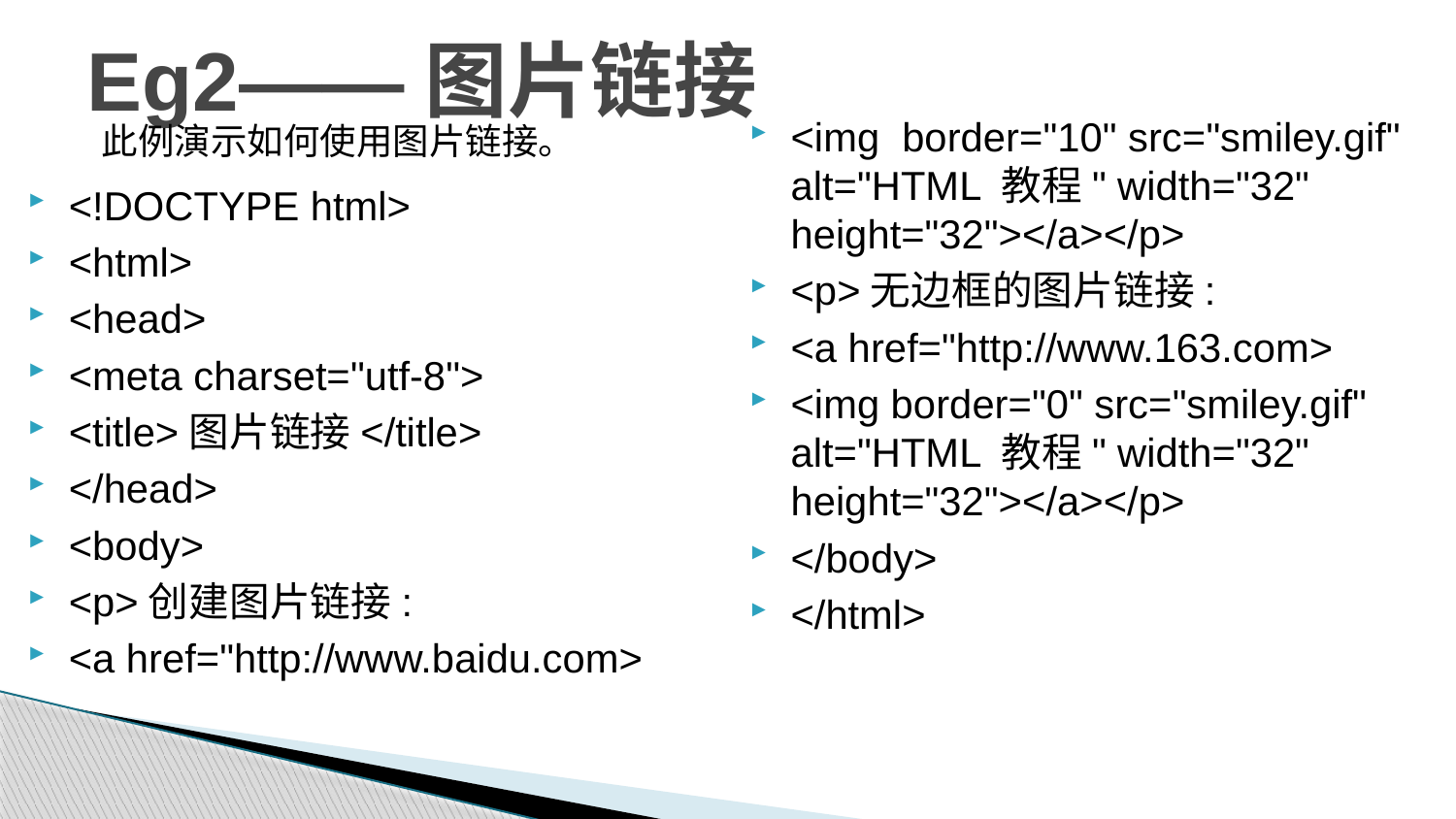

# Eg2——图片链接
<img  border="10" src="smiley.gif" alt="HTML 教程" width="32" height="32"></a></p>
<p>无边框的图片链接:
<a href="http://www.163.com>
<img border="0" src="smiley.gif" alt="HTML 教程" width="32" height="32"></a></p>
</body>
</html>
此例演示如何使用图片链接。
<!DOCTYPE html>
<html>
<head>
<meta charset="utf-8">
<title>图片链接</title>
</head>
<body>
<p>创建图片链接:
<a href="http://www.baidu.com>